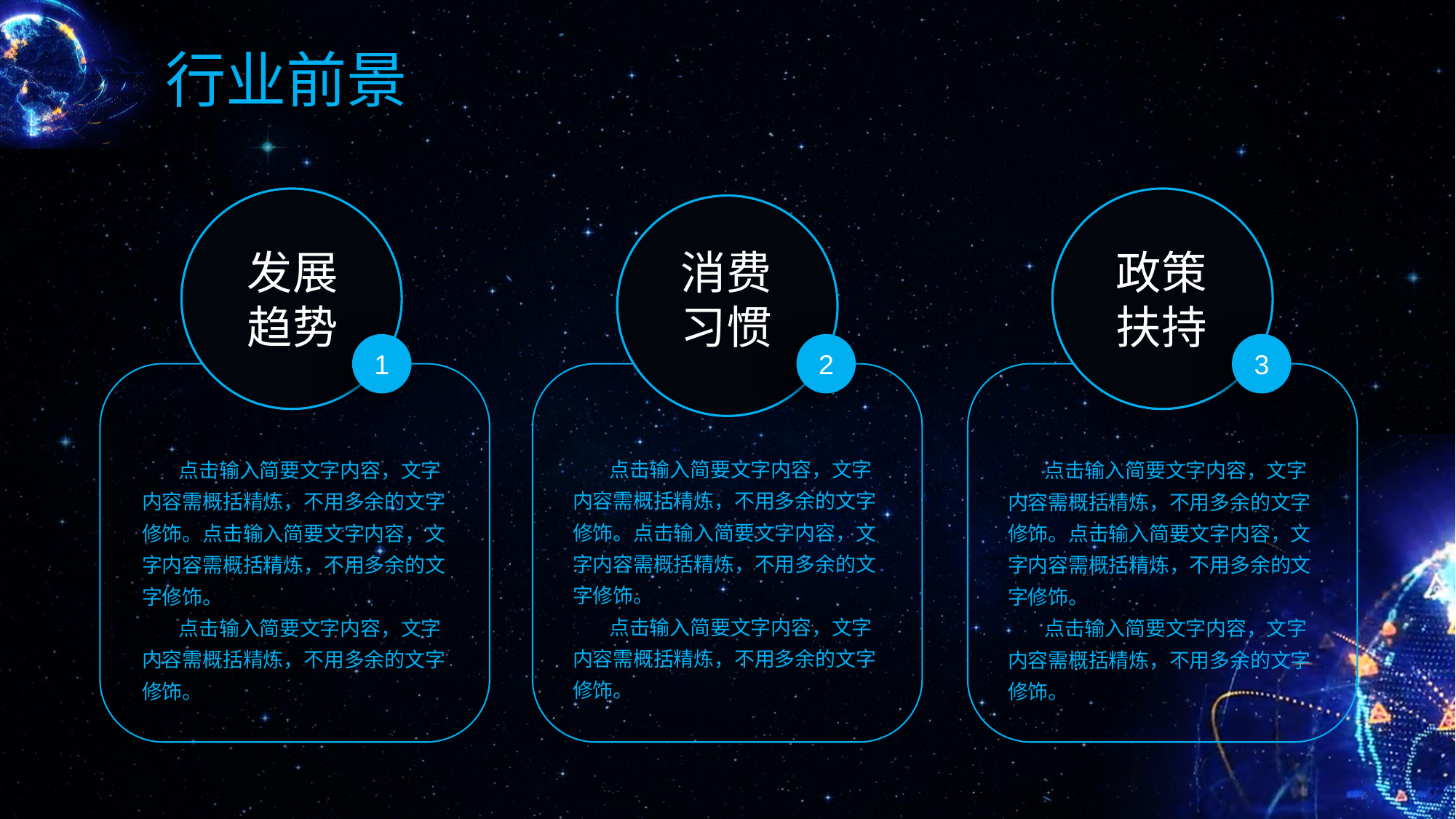

行业前景

发展
趋势
1

政策
扶持
3

消费
习惯
2

       点击输入简要文字内容，文字内容需概括精炼，不用多余的文字修饰。点击输入简要文字内容，文字内容需概括精炼，不用多余的文字修饰。
       点击输入简要文字内容，文字内容需概括精炼，不用多余的文字修饰。

       点击输入简要文字内容，文字内容需概括精炼，不用多余的文字修饰。点击输入简要文字内容，文字内容需概括精炼，不用多余的文字修饰。
       点击输入简要文字内容，文字内容需概括精炼，不用多余的文字修饰。

       点击输入简要文字内容，文字内容需概括精炼，不用多余的文字修饰。点击输入简要文字内容，文字内容需概括精炼，不用多余的文字修饰。
       点击输入简要文字内容，文字内容需概括精炼，不用多余的文字修饰。